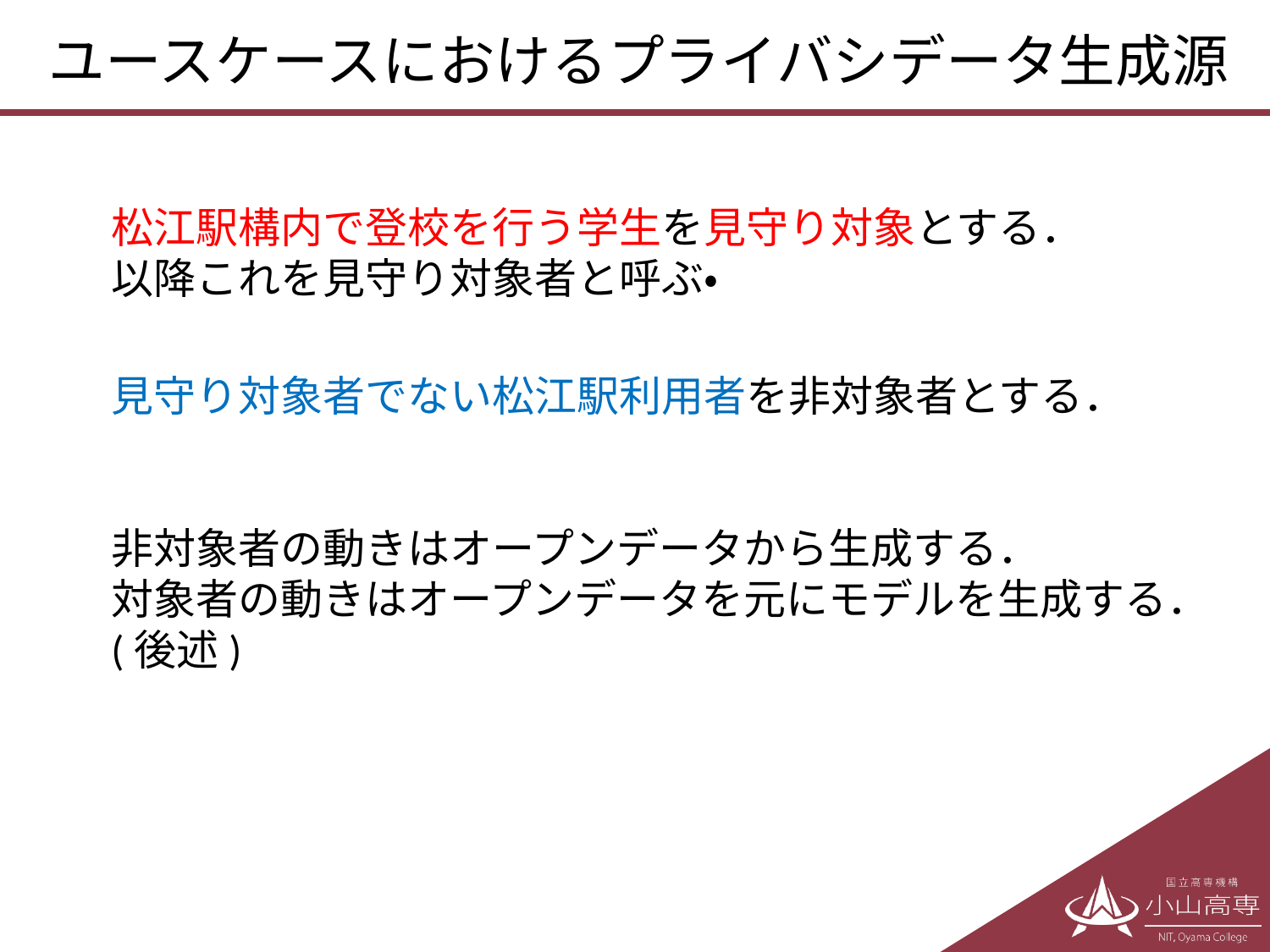

# ユースケースにおけるプライバシデータ生成源
松江駅構内で登校を行う学生を見守り対象とする．
以降これを見守り対象者と呼ぶ・
見守り対象者でない松江駅利用者を非対象者とする．
非対象者の動きはオープンデータから生成する．
対象者の動きはオープンデータを元にモデルを生成する．(後述)